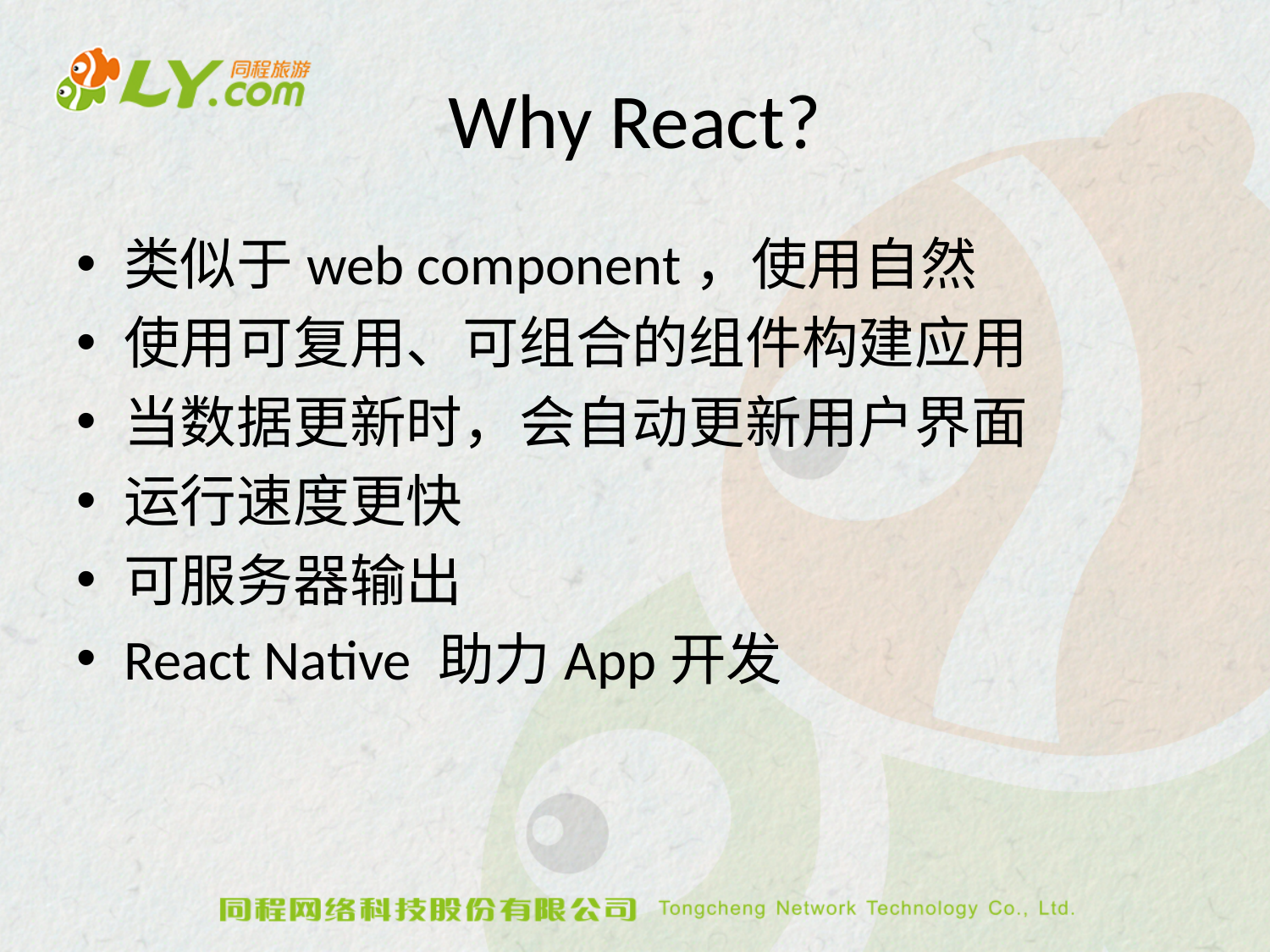

# Why React?
类似于web component，使用自然
使用可复用、可组合的组件构建应用
当数据更新时，会自动更新用户界面
运行速度更快
可服务器输出
React Native 助力App开发